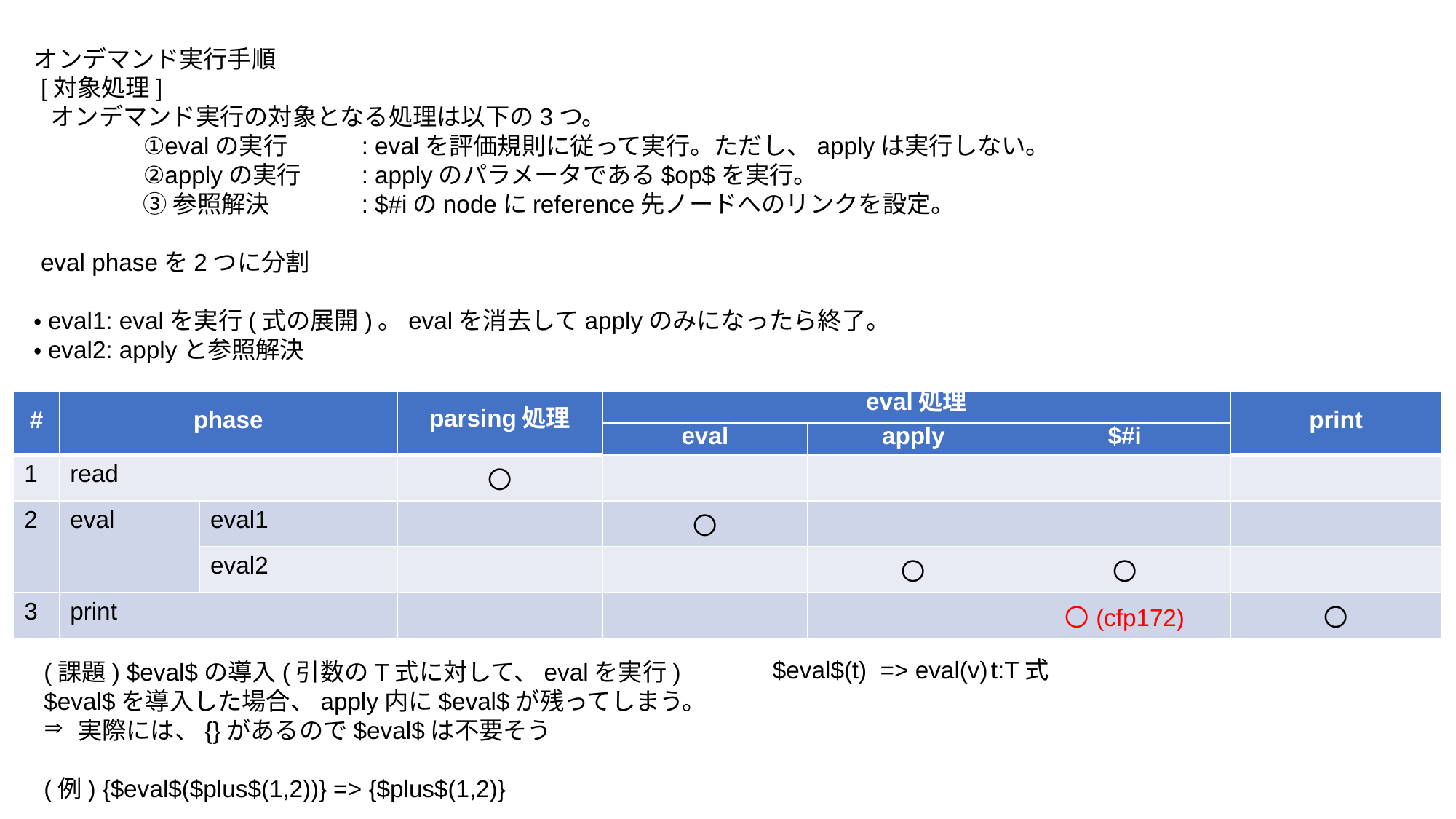

オンデマンド実行手順
 [対象処理]
  オンデマンド実行の対象となる処理は以下の3つ。
①evalの実行	: evalを評価規則に従って実行。ただし、applyは実行しない。
②applyの実行	: applyのパラメータである$op$を実行。
③参照解決	: $#iのnodeにreference先ノードへのリンクを設定。

 eval phaseを2つに分割

・eval1: evalを実行(式の展開)。evalを消去してapplyのみになったら終了。
・eval2: applyと参照解決
| # | phase |  | parsing処理 | eval処理 |  |  | print |
| --- | --- | --- | --- | --- | --- | --- | --- |
|  |  |  | parsing | eval | apply | $#i | print |
| 1 | read |  | 〇 |  |  |  |  |
| 2 | eval | eval1 |  | 〇 |  |  |  |
|  |  | eval2 |  |  | 〇 | 〇 |  |
| 3 | print |  |  |  |  | 〇(cfp172) | 〇 |
$eval$(t)  => eval(v)	t:T式
(課題) $eval$の導入(引数のT式に対して、evalを実行)
$eval$を導入した場合、apply内に$eval$が残ってしまう。
実際には、{}があるので$eval$は不要そう

(例) {$eval$($plus$(1,2))} => {$plus$(1,2)}